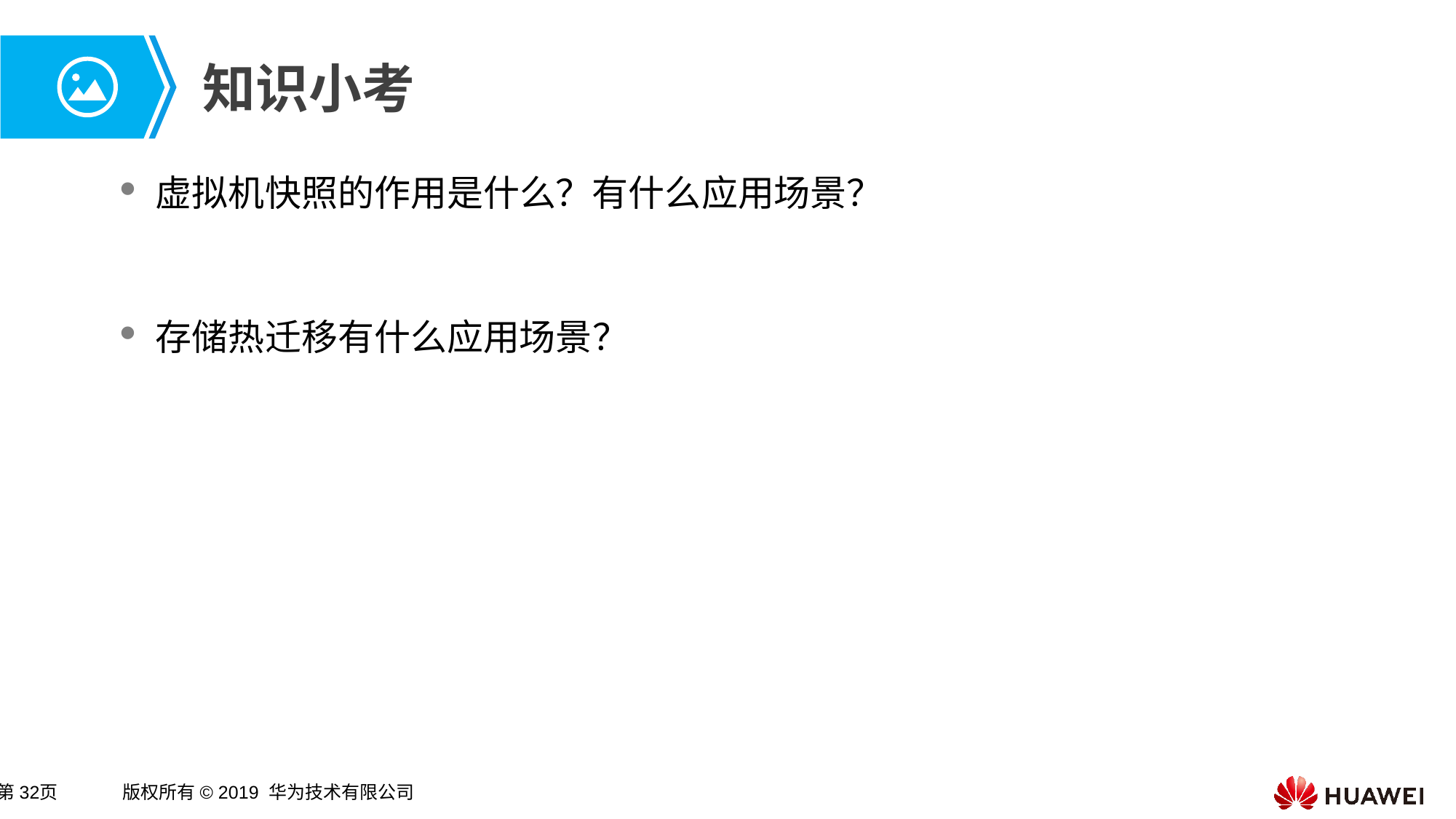

# 知识小考
虚拟机快照的作用是什么？有什么应用场景？

存储热迁移有什么应用场景？